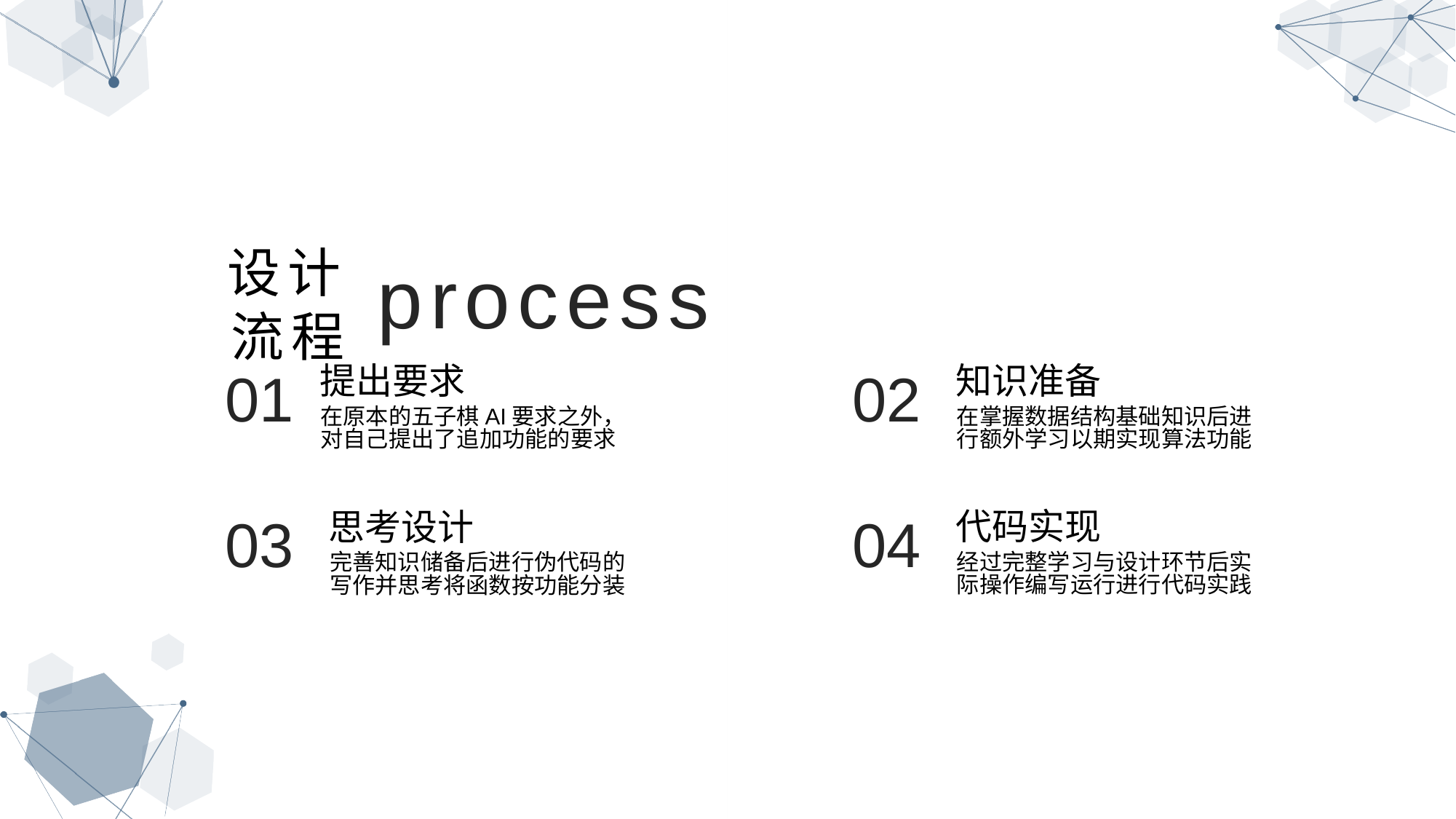

设计流程
process
提出要求
知识准备
01
02
在原本的五子棋AI要求之外，对自己提出了追加功能的要求
在掌握数据结构基础知识后进行额外学习以期实现算法功能
代码实现
思考设计
04
03
经过完整学习与设计环节后实际操作编写运行进行代码实践
完善知识储备后进行伪代码的写作并思考将函数按功能分装